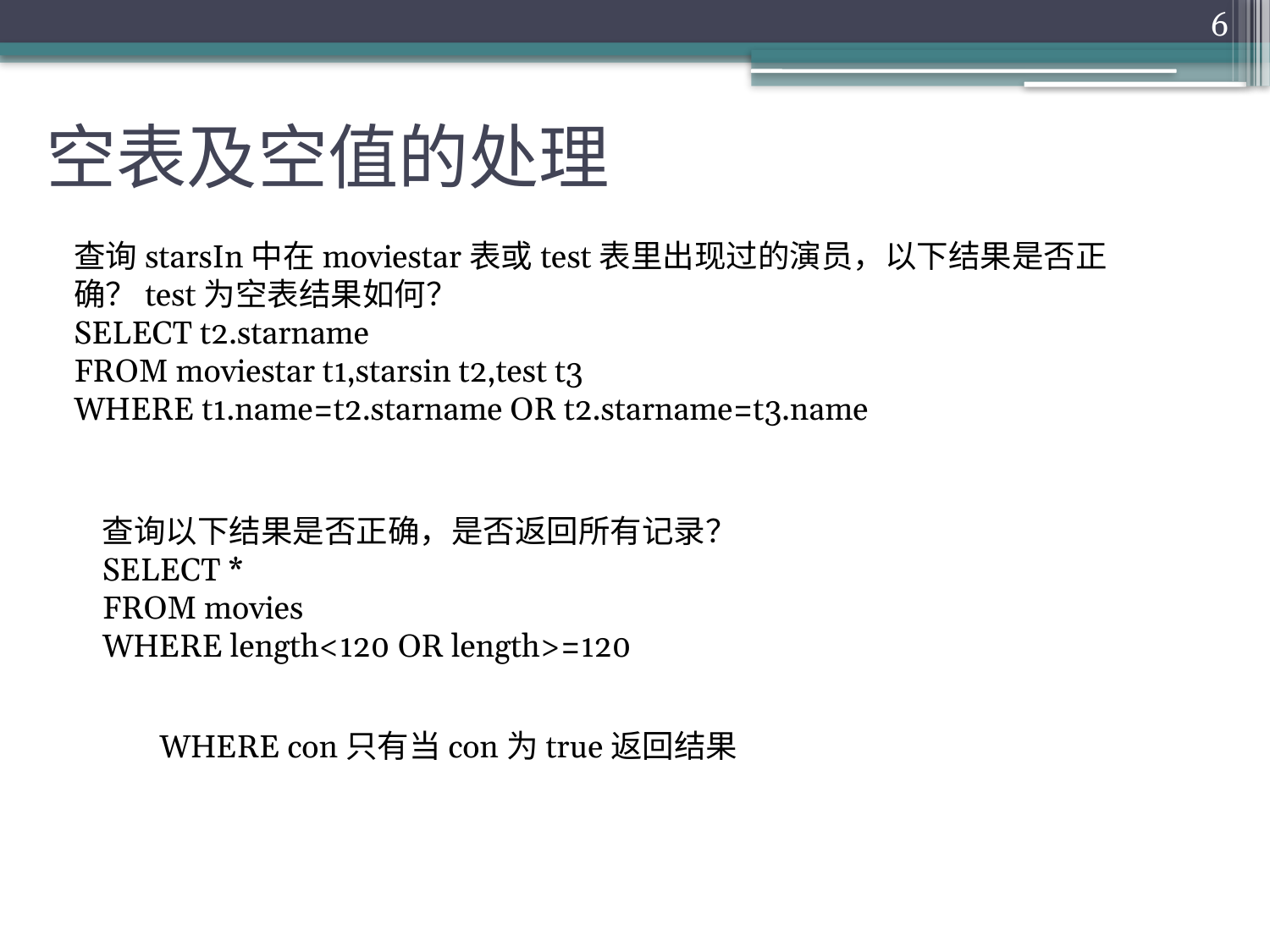

6
# 空表及空值的处理
查询starsIn中在moviestar表或test表里出现过的演员，以下结果是否正确？test为空表结果如何？
SELECT t2.starname
FROM moviestar t1,starsin t2,test t3
WHERE t1.name=t2.starname OR t2.starname=t3.name
查询以下结果是否正确，是否返回所有记录？
SELECT *
FROM movies
WHERE length<120 OR length>=120
WHERE con只有当con为true返回结果